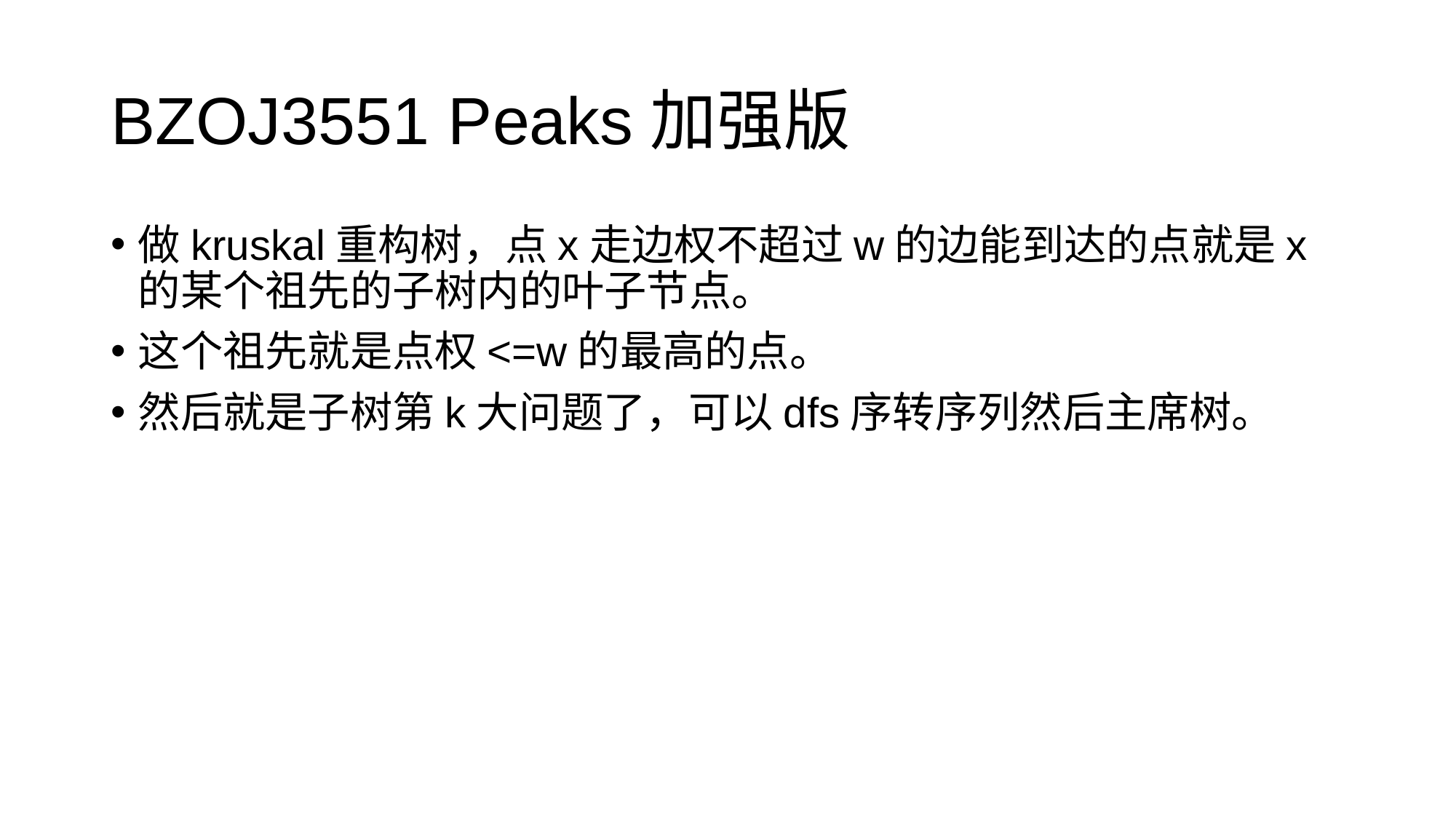

# BZOJ3551 Peaks加强版
做kruskal重构树，点x走边权不超过w的边能到达的点就是x的某个祖先的子树内的叶子节点。
这个祖先就是点权<=w的最高的点。
然后就是子树第k大问题了，可以dfs序转序列然后主席树。